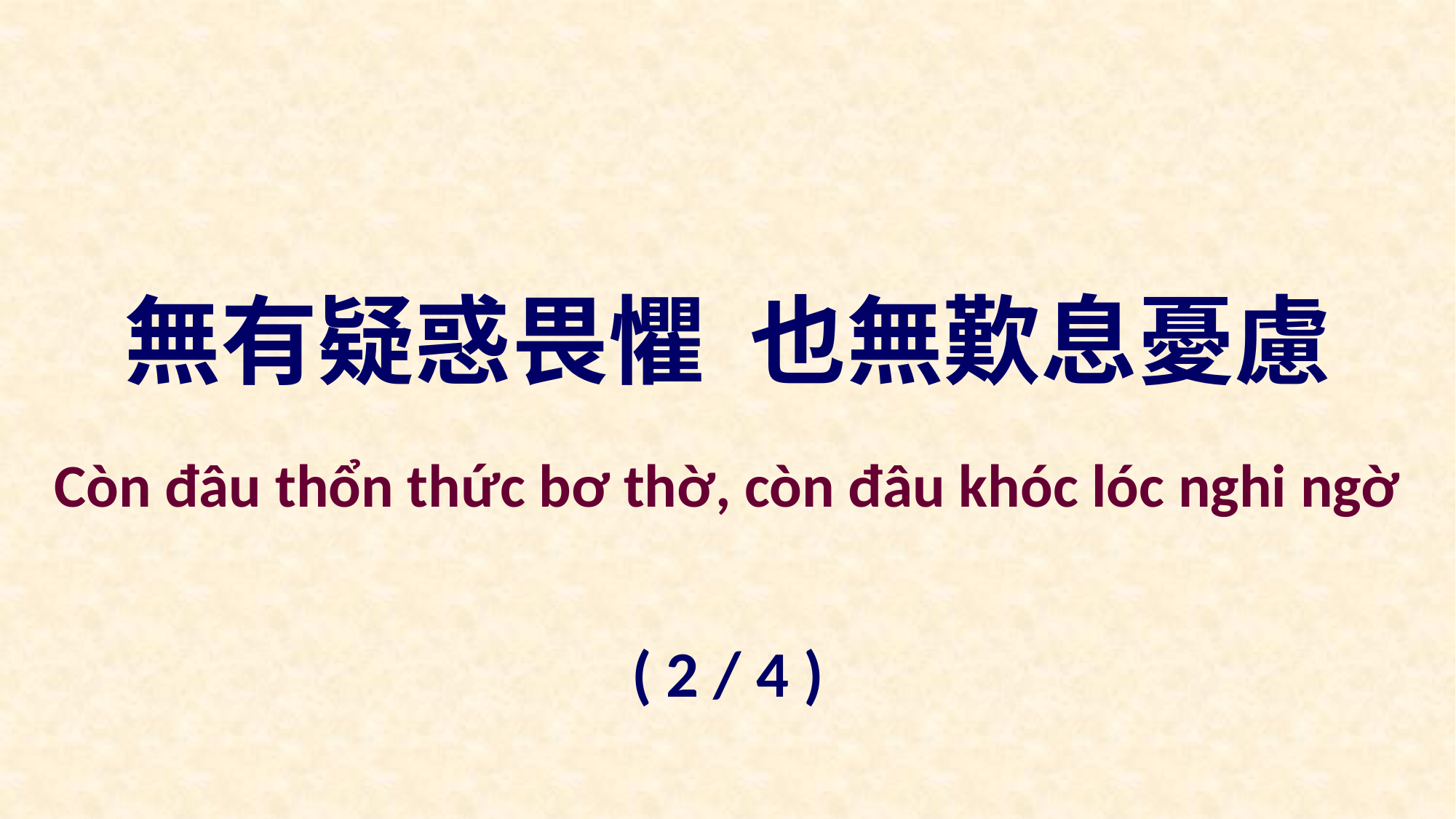

無有疑惑畏懼  也無歎息憂慮
Còn đâu thổn thức bơ thờ, còn đâu khóc lóc nghi ngờ
( 2 / 4 )